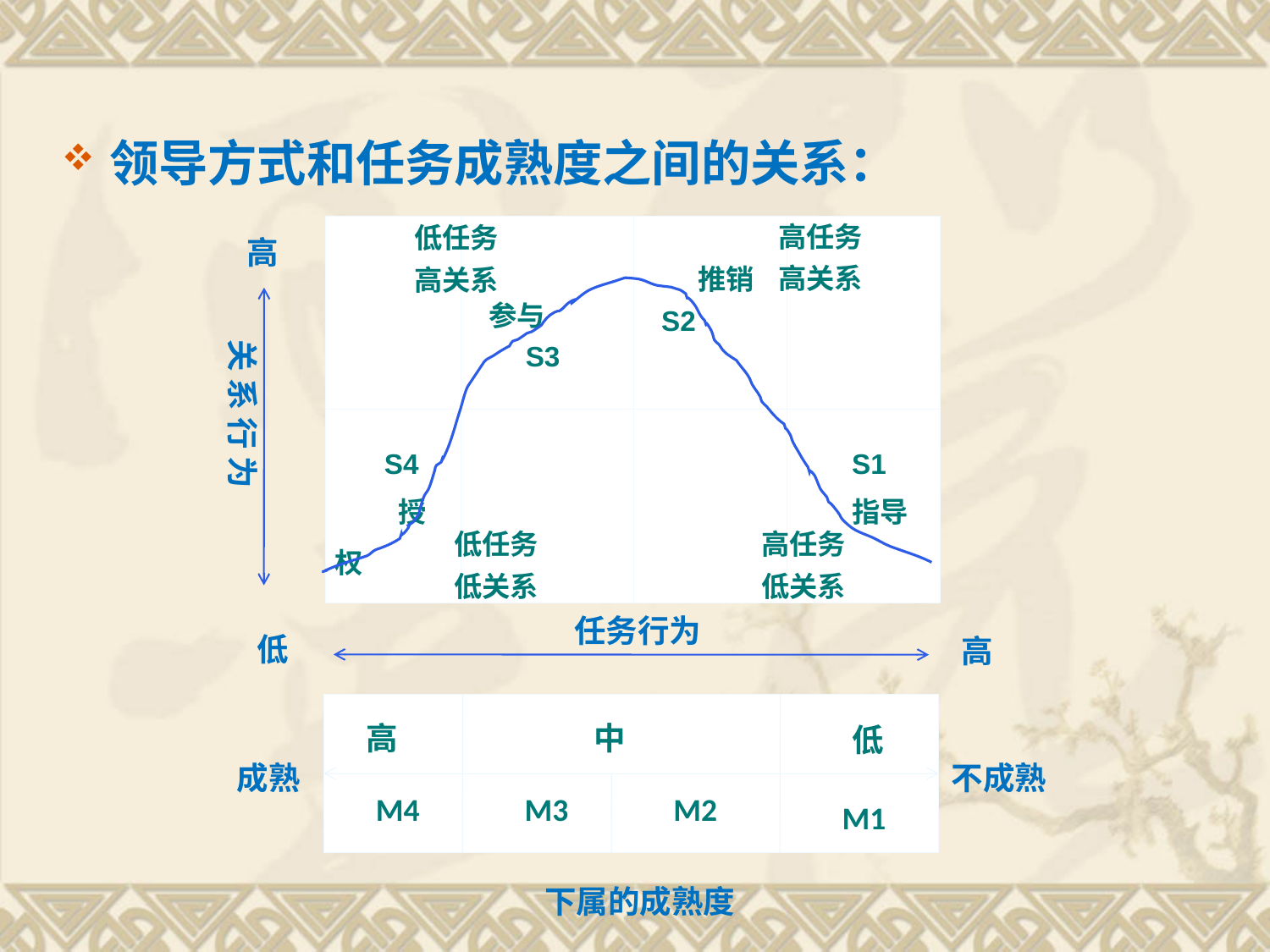

领导方式和任务成熟度之间的关系：
高任务
高关系
低任务
高关系
|  | 参与 S3 | 推销 S2 |  |
| --- | --- | --- | --- |
| S4 授权 |  |  | S1 指导 |
高

关 系 行 为
低任务
低关系
高任务
低关系
任务行为
低
高

高
中
低
成熟
不成熟
M4
M3
M2
M1
下属的成熟度